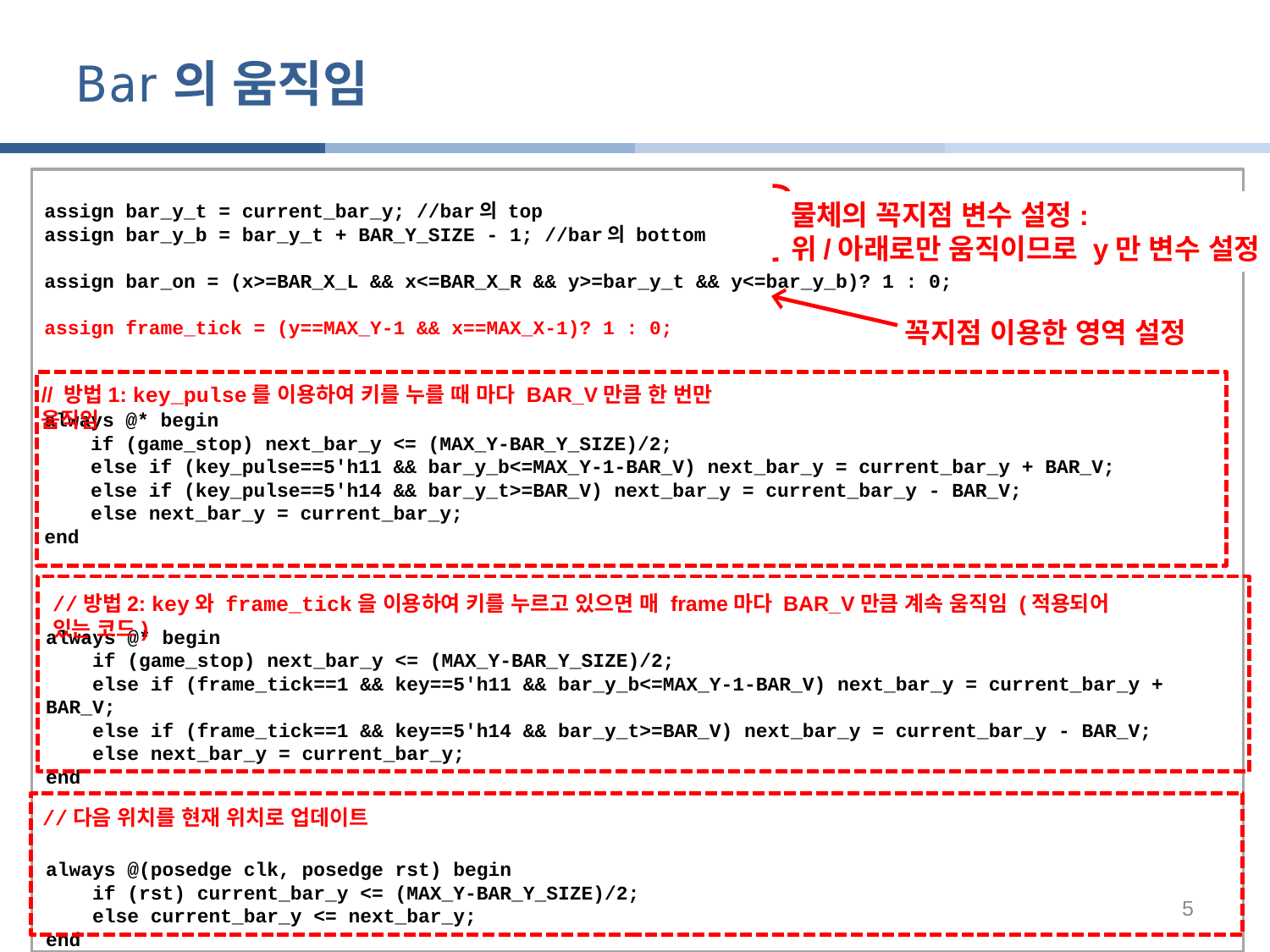

# Bar의 움직임

assign bar_y_t = current_bar_y; //bar의 top
assign bar_y_b = bar_y_t + BAR_Y_SIZE - 1; //bar의 bottom

assign bar_on = (x>=BAR_X_L && x<=BAR_X_R && y>=bar_y_t && y<=bar_y_b)? 1 : 0;

assign frame_tick = (y==MAX_Y-1 && x==MAX_X-1)? 1 : 0;

always @* begin
    if (game_stop) next_bar_y <= (MAX_Y-BAR_Y_SIZE)/2;
    else if (key_pulse==5'h11 && bar_y_b<=MAX_Y-1-BAR_V) next_bar_y = current_bar_y + BAR_V;
    else if (key_pulse==5'h14 && bar_y_t>=BAR_V) next_bar_y = current_bar_y - BAR_V;
    else next_bar_y = current_bar_y;
end

물체의 꼭지점 변수 설정:
위/아래로만 움직이므로 y만 변수 설정
꼭지점 이용한 영역 설정

// 방법1: key_pulse를 이용하여 키를 누를 때 마다 BAR_V만큼 한 번만 움직임

//방법2: key와 frame_tick을 이용하여 키를 누르고 있으면 매 frame마다 BAR_V만큼 계속 움직임 (적용되어 있는 코드)
always @* begin
    if (game_stop) next_bar_y <= (MAX_Y-BAR_Y_SIZE)/2;
    else if (frame_tick==1 && key==5'h11 && bar_y_b<=MAX_Y-1-BAR_V) next_bar_y = current_bar_y + BAR_V;
    else if (frame_tick==1 && key==5'h14 && bar_y_t>=BAR_V) next_bar_y = current_bar_y - BAR_V;
    else next_bar_y = current_bar_y;
end

always @(posedge clk, posedge rst) begin
    if (rst) current_bar_y <= (MAX_Y-BAR_Y_SIZE)/2;
    else current_bar_y <= next_bar_y;
end

//다음 위치를 현재 위치로 업데이트
5